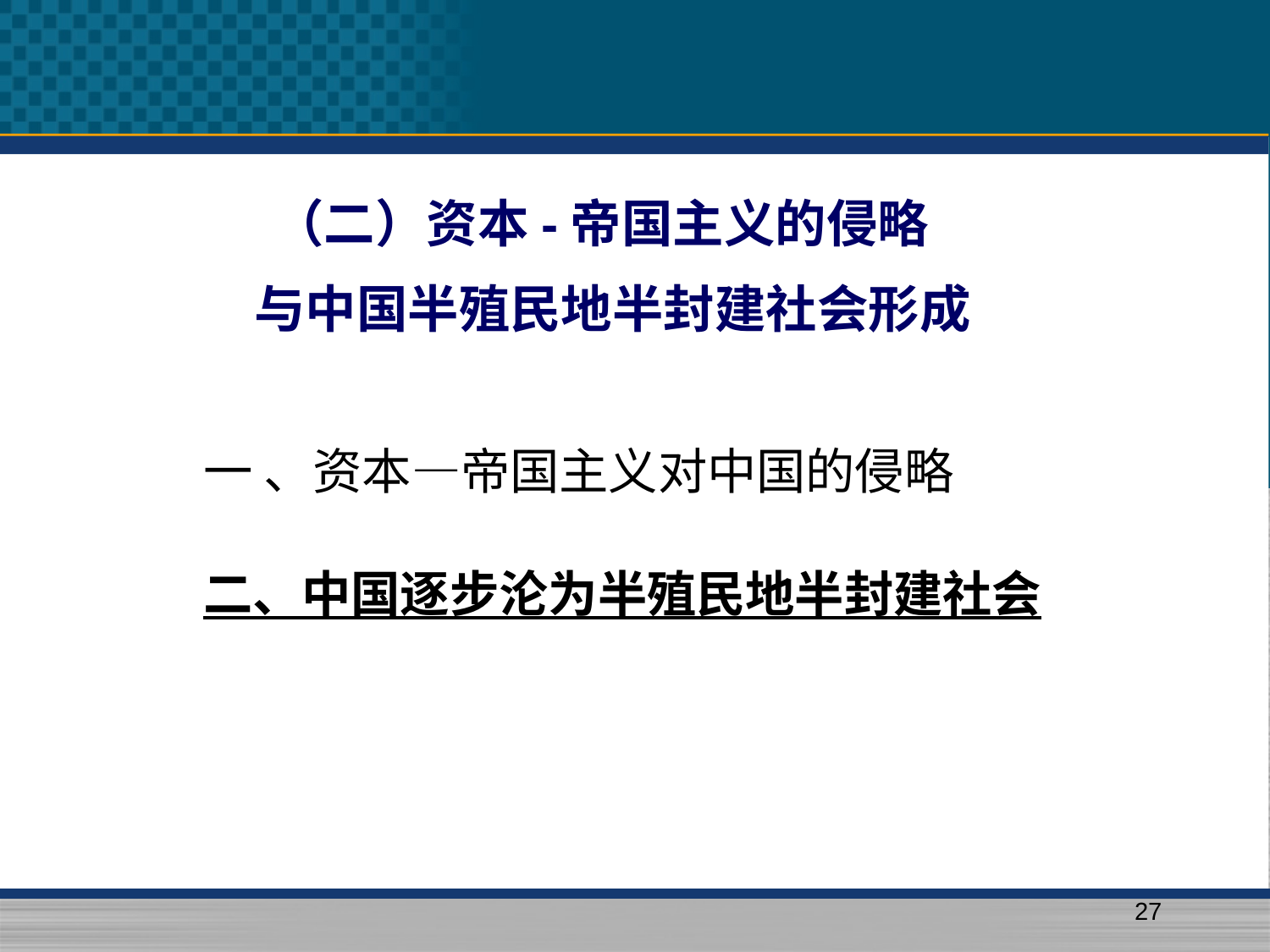

# （二）资本-帝国主义的侵略 与中国半殖民地半封建社会形成
一 、资本—帝国主义对中国的侵略
二、中国逐步沦为半殖民地半封建社会

27